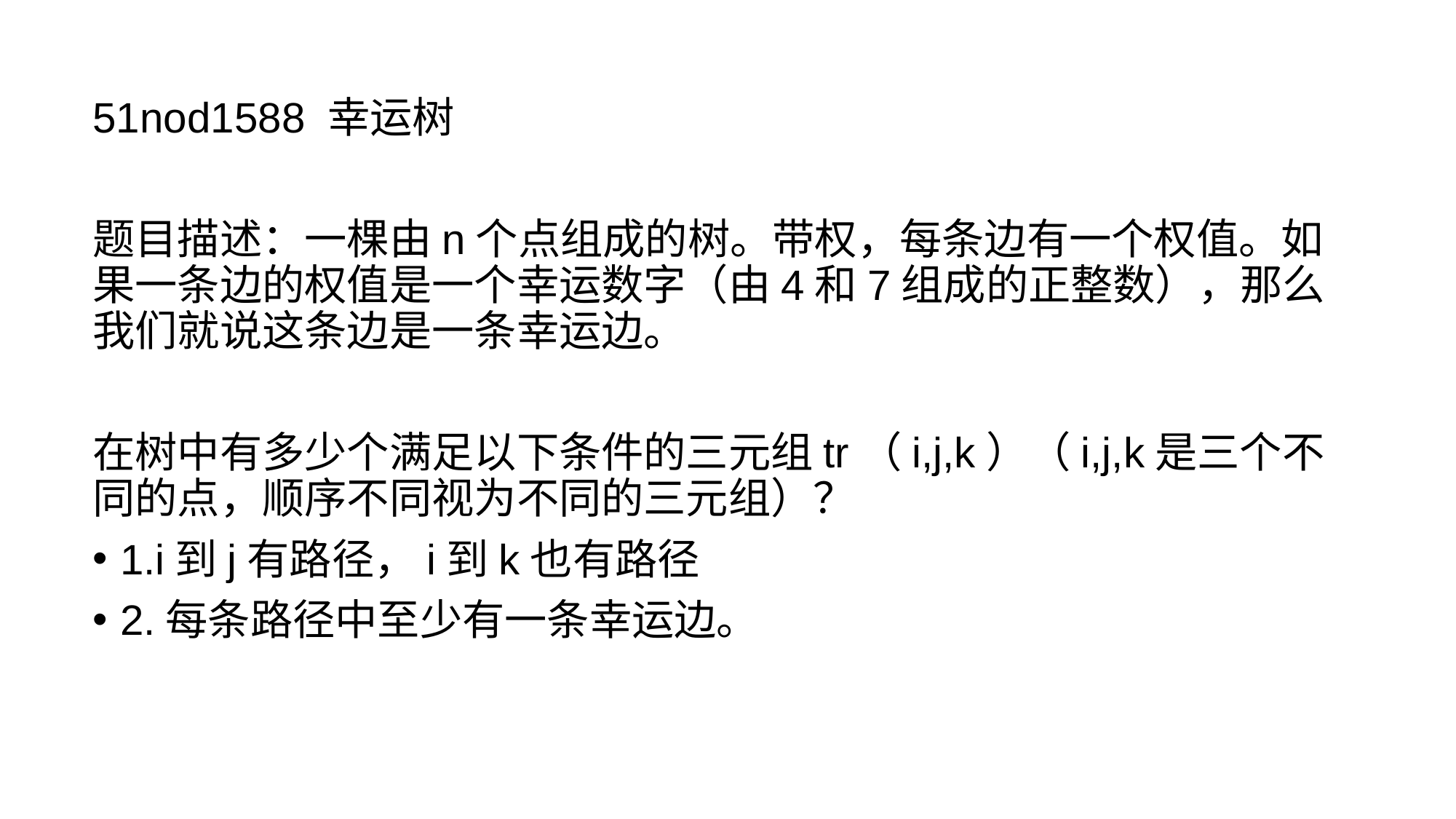

51nod1588 幸运树

题目描述：一棵由n个点组成的树。带权，每条边有一个权值。如果一条边的权值是一个幸运数字（由4和7组成的正整数），那么我们就说这条边是一条幸运边。

在树中有多少个满足以下条件的三元组tr（i,j,k）（i,j,k是三个不同的点，顺序不同视为不同的三元组）？
1.i到j有路径，i到k也有路径
2.每条路径中至少有一条幸运边。